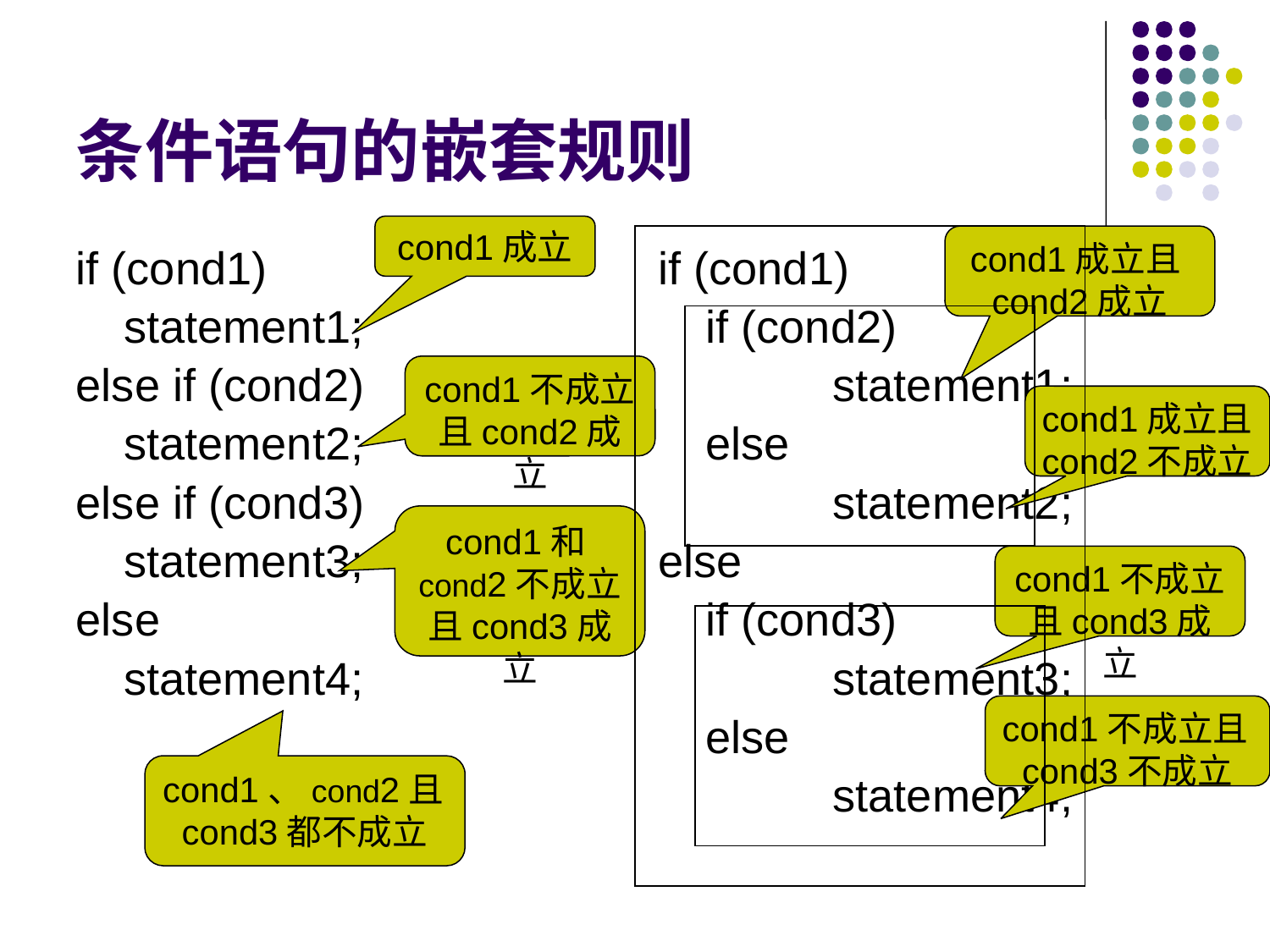

# 条件语句的嵌套规则
cond1成立

cond1成立且cond2成立
if (cond1)
	statement1;
else if (cond2)
	statement2;
else if (cond3)
	statement3;
else
	statement4;
if (cond1)
	if (cond2)
		statement1;
	else
		statement2;
else
	if (cond3)
		statement3;
	else
		statement4;

cond1不成立且cond2成立
cond1成立且cond2不成立
cond1和cond2不成立且cond3成立
cond1不成立且cond3成立

cond1不成立且cond3不成立
cond1、cond2且cond3都不成立
9